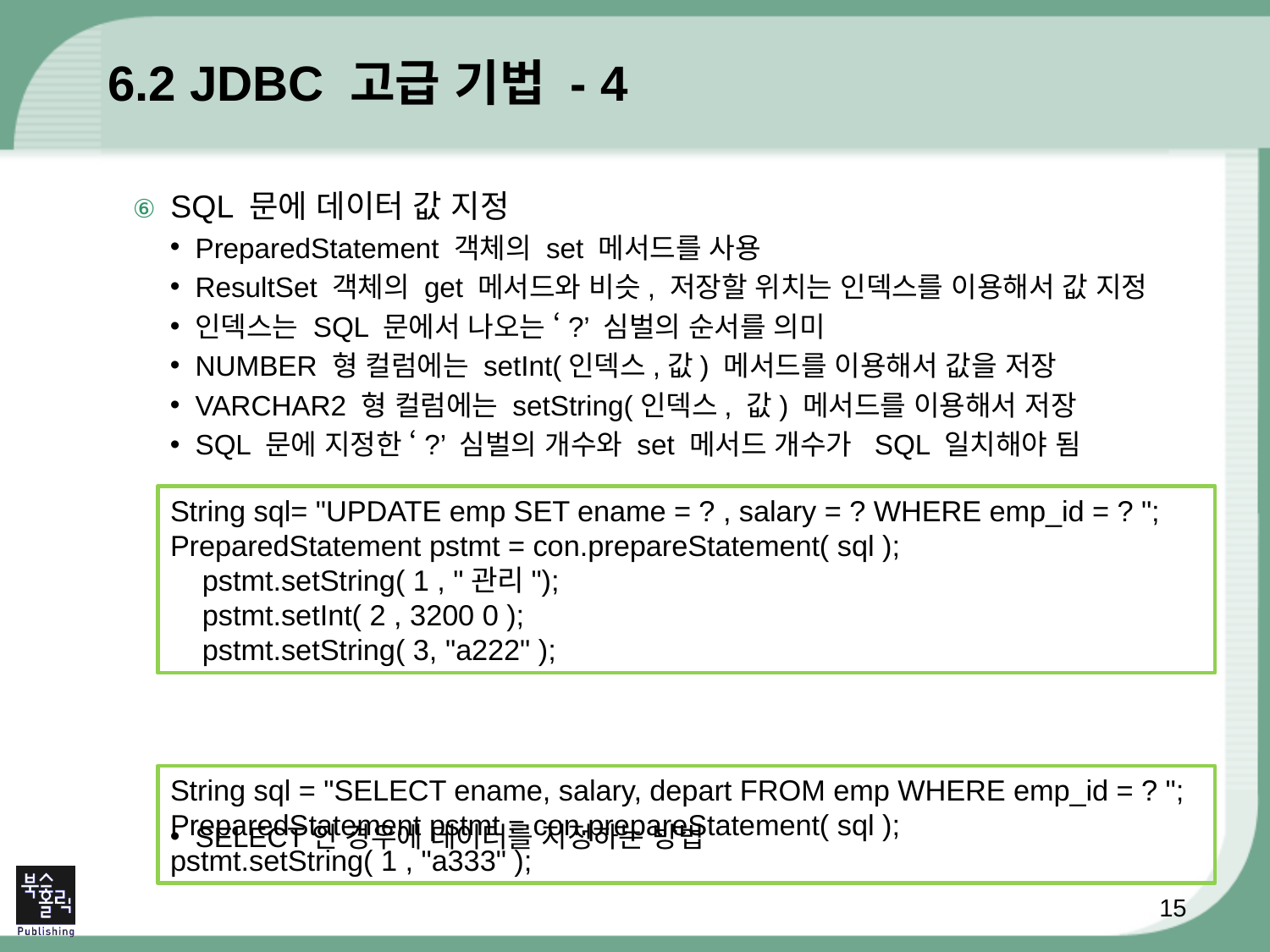

# 6.2 JDBC 고급 기법 - 4
SQL 문에 데이터 값 지정
PreparedStatement 객체의 set 메서드를 사용
ResultSet 객체의 get 메서드와 비슷, 저장할 위치는 인덱스를 이용해서 값 지정
인덱스는 SQL 문에서 나오는 ‘?’ 심벌의 순서를 의미
NUMBER 형 컬럼에는 setInt(인덱스,값) 메서드를 이용해서 값을 저장
VARCHAR2 형 컬럼에는 setString(인덱스, 값) 메서드를 이용해서 저장
SQL 문에 지정한 ‘?’ 심벌의 개수와 set 메서드 개수가  SQL 일치해야 됨

SELECT인 경우에 데이터를 지정하는 방법
String sql= "UPDATE emp SET ename = ? , salary = ? WHERE emp_id = ? ";
PreparedStatement pstmt = con.prepareStatement( sql );
    pstmt.setString( 1 , "관리");
    pstmt.setInt( 2 , 3200 0 );
    pstmt.setString( 3, "a222" );
String sql = "SELECT ename, salary, depart FROM emp WHERE emp_id = ? ";
PreparedStatement pstmt = con.prepareStatement( sql );
pstmt.setString( 1 , "a333" );
15